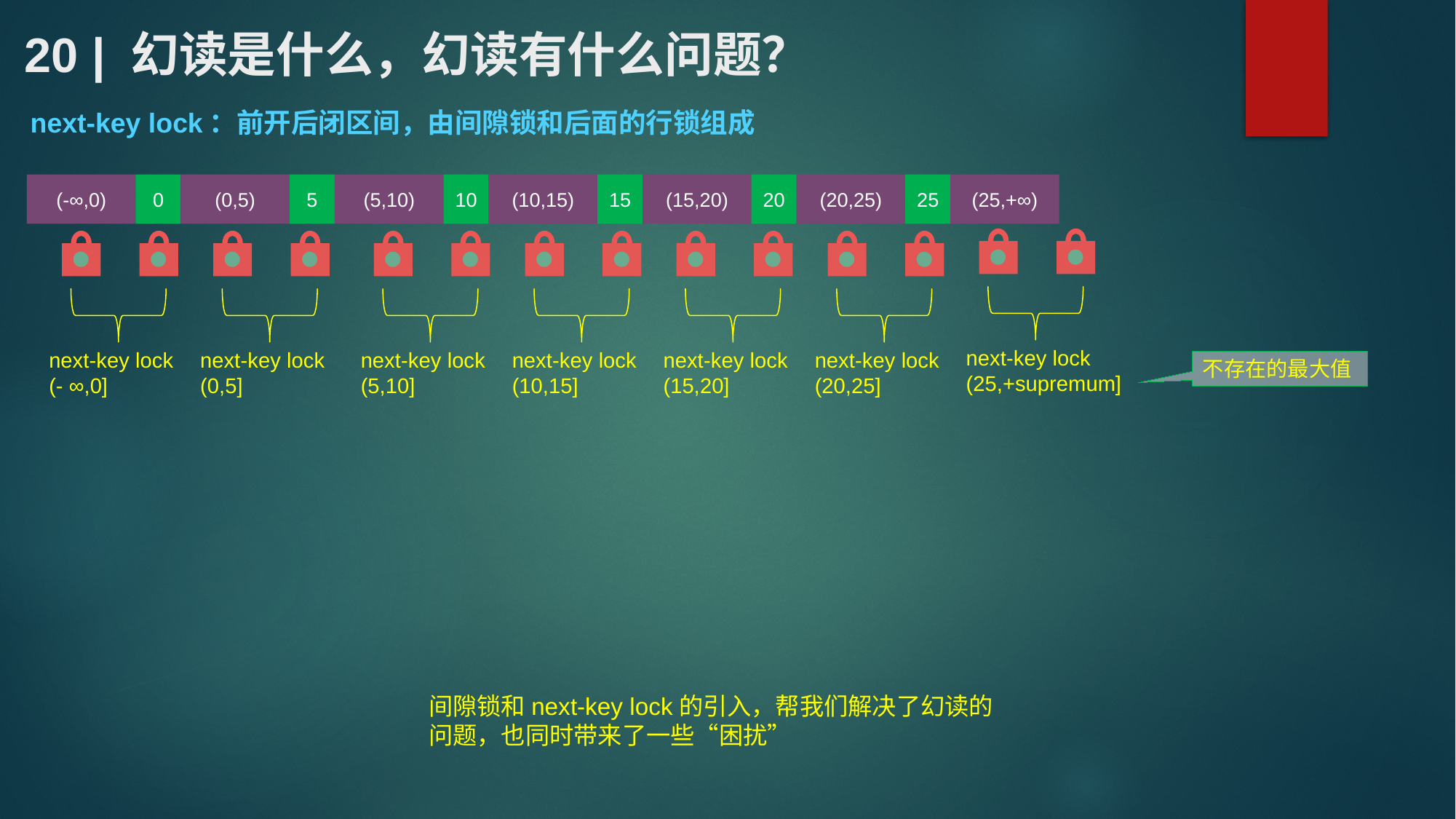

# 20 | 幻读是什么，幻读有什么问题？
next-key lock：前开后闭区间，由间隙锁和后面的行锁组成
(25,+∞)
(20,25)
25
(15,20)
20
(5,10)
10
(10,15)
15
(0,5)
5
(-∞,0)
0

next-key lock
(25,+supremum]
next-key lock
(- ∞,0]
next-key lock
(0,5]
next-key lock
(5,10]
next-key lock
(10,15]
next-key lock
(15,20]
next-key lock
(20,25]
不存在的最大值
间隙锁和next-key lock的引入，帮我们解决了幻读的问题，也同时带来了一些“困扰”